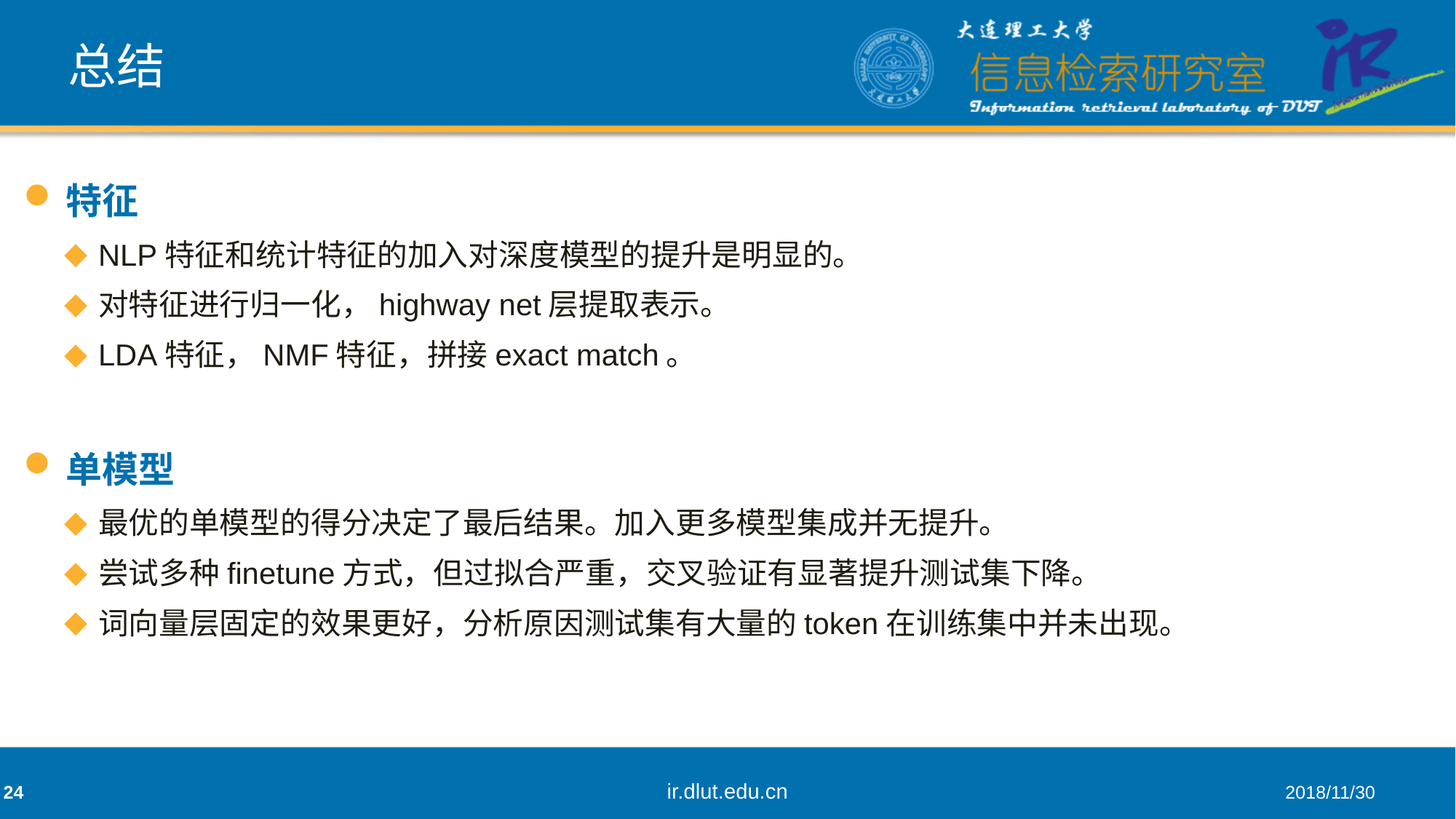

# 总结
特征
NLP特征和统计特征的加入对深度模型的提升是明显的。
对特征进行归一化，highway net层提取表示。
LDA特征，NMF特征，拼接exact match。

单模型
最优的单模型的得分决定了最后结果。加入更多模型集成并无提升。
尝试多种finetune方式，但过拟合严重，交叉验证有显著提升测试集下降。
词向量层固定的效果更好，分析原因测试集有大量的token在训练集中并未出现。